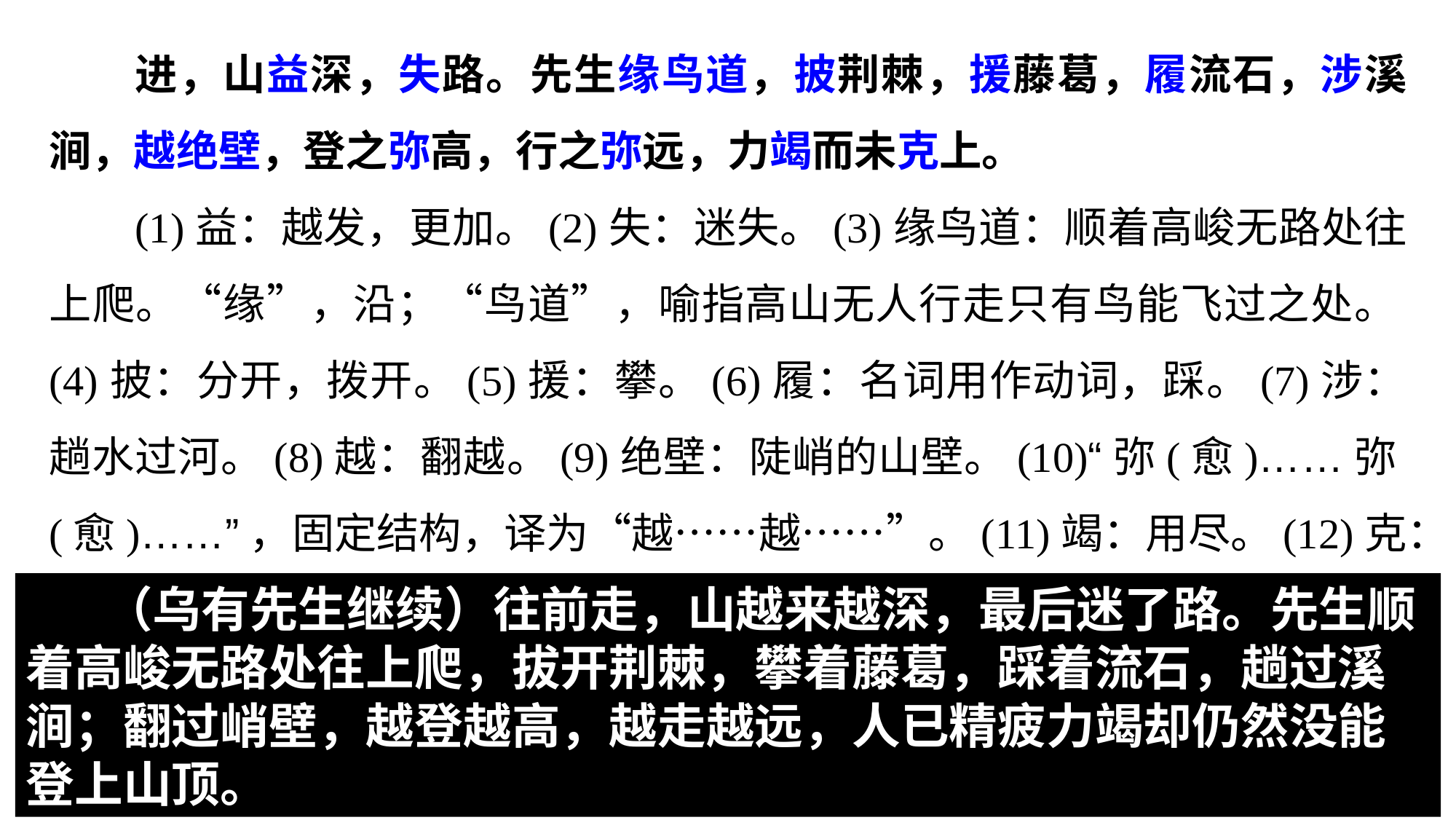

进，山益深，失路。先生缘鸟道，披荆棘，援藤葛，履流石，涉溪涧，越绝壁，登之弥高，行之弥远，力竭而未克上。
(1)益：越发，更加。(2)失：迷失。(3)缘鸟道：顺着高峻无路处往上爬。“缘”，沿；“鸟道”，喻指高山无人行走只有鸟能飞过之处。(4)披：分开，拨开。(5)援：攀。(6)履：名词用作动词，踩。(7)涉：趟水过河。(8)越：翻越。(9)绝壁：陡峭的山壁。(10)“弥(愈)……弥(愈)……”，固定结构，译为“越……越……”。(11)竭：用尽。(12)克：能够。
      （乌有先生继续）往前走，山越来越深，最后迷了路。先生顺着高峻无路处往上爬，拔开荆棘，攀着藤葛，踩着流石，趟过溪涧；翻过峭壁，越登越高，越走越远，人已精疲力竭却仍然没能登上山顶。